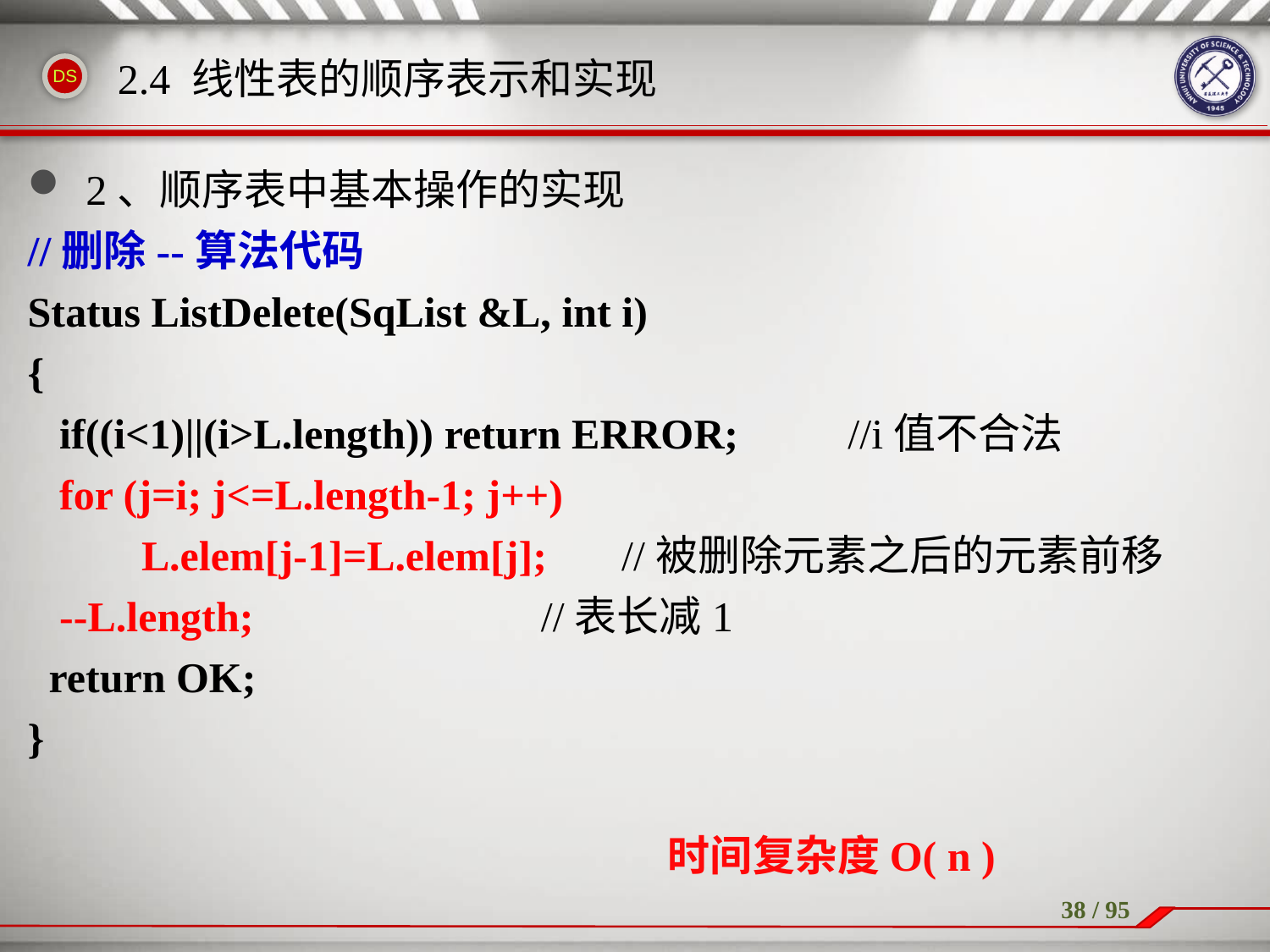

# 2.4 线性表的顺序表示和实现
 2、顺序表中基本操作的实现
//删除--算法代码
Status ListDelete(SqList &L, int i)
{
   if((i<1)||(i>L.length)) return ERROR;	 //i值不合法
   for (j=i; j<=L.length-1; j++)
　  　L.elem[j-1]=L.elem[j];       //被删除元素之后的元素前移
   --L.length;               	        //表长减1
  return OK;
}
时间复杂度O( n )